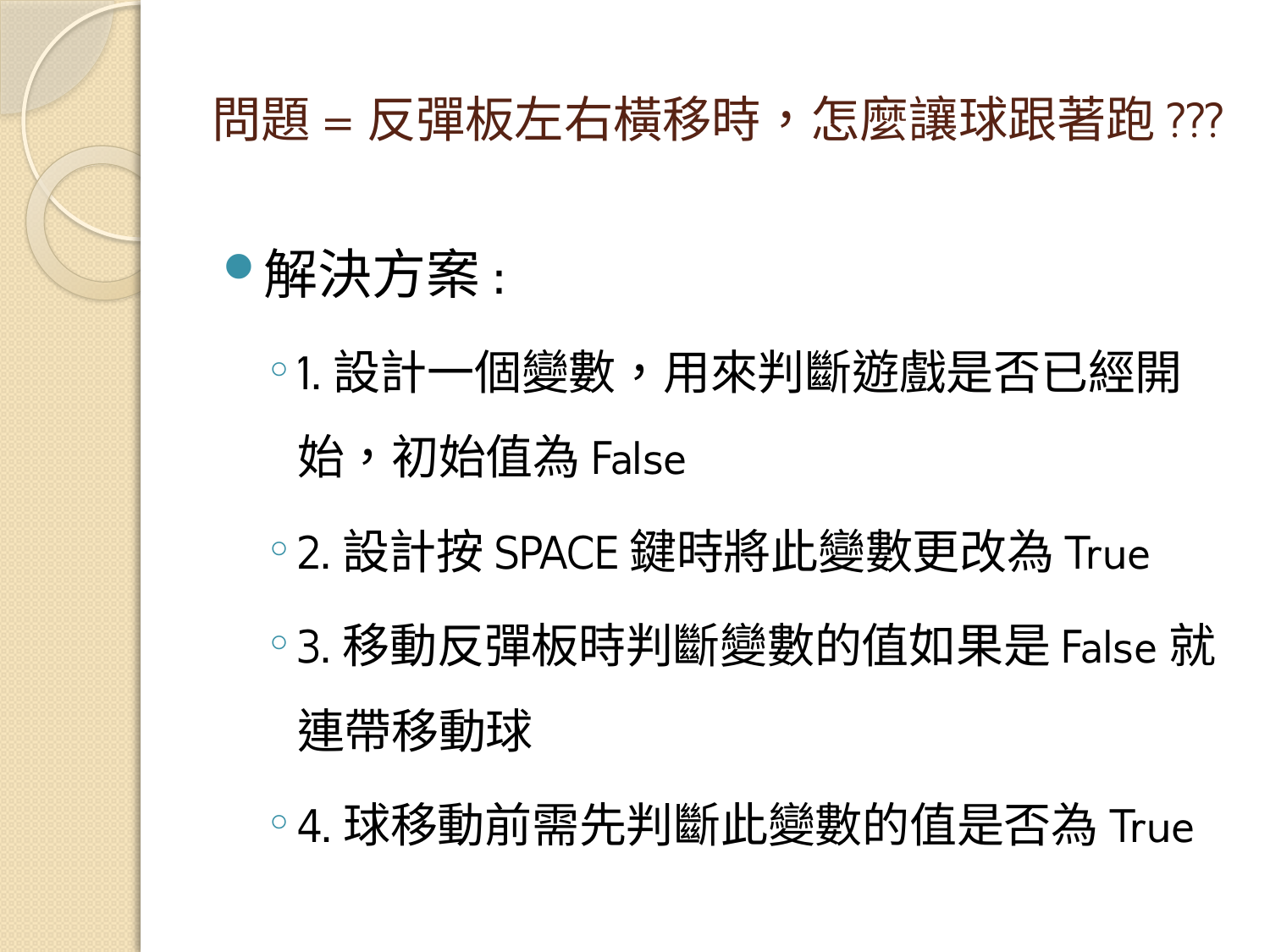

# 問題=反彈板左右橫移時，怎麼讓球跟著跑???
解決方案:
1.設計一個變數，用來判斷遊戲是否已經開始，初始值為False
2.設計按SPACE鍵時將此變數更改為True
3.移動反彈板時判斷變數的值如果是False就連帶移動球
4.球移動前需先判斷此變數的值是否為True